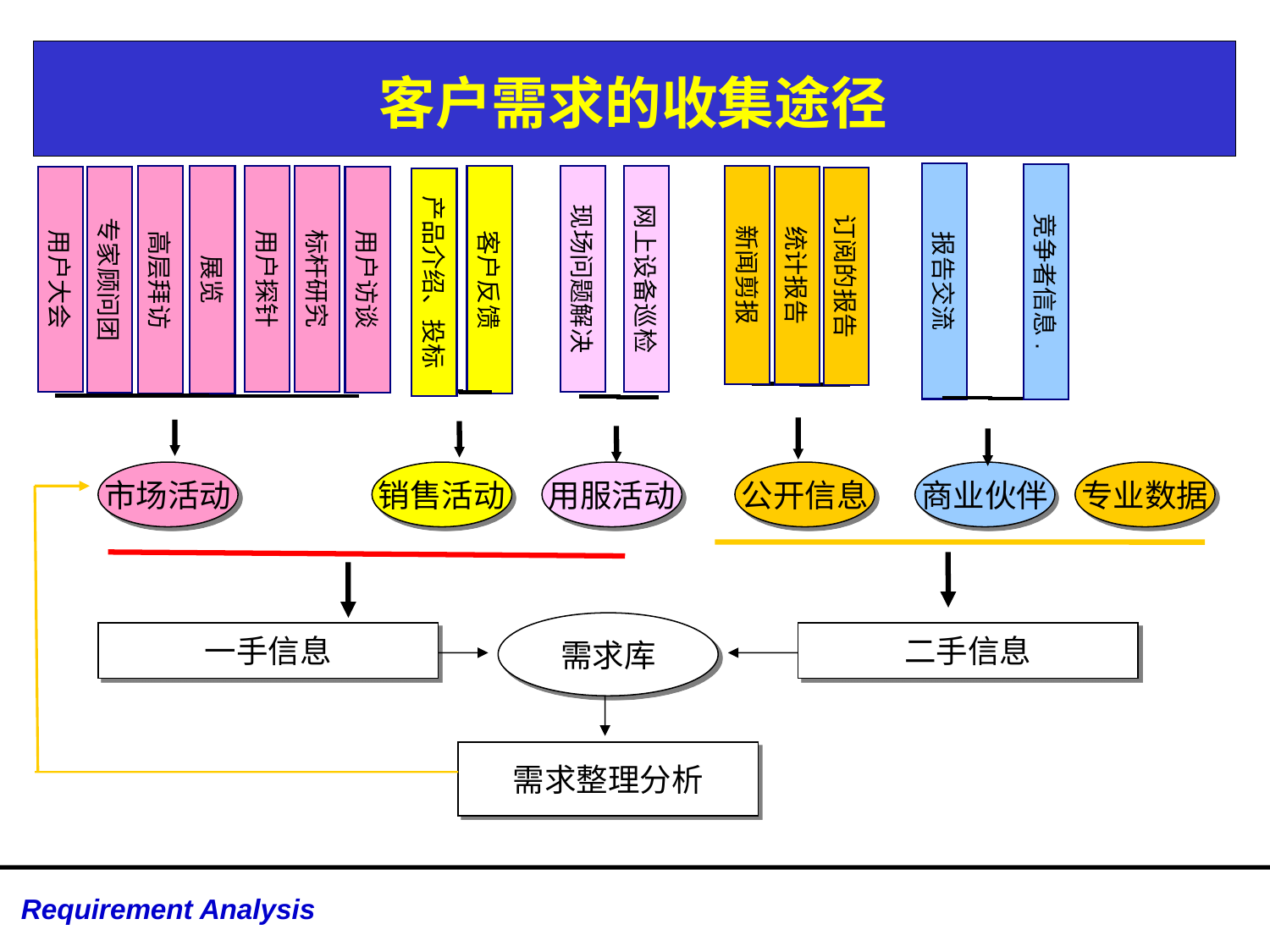

客户需求的收集途径
报告交流
竞争者信息.
高层拜访
展览
用户探针
标杆研究
客户反馈
现场问题解决
网上设备巡检
新闻剪报
统计报告
订阅的报告
用户大会
用户访谈
专家顾问团
产品介绍、投标

市场活动
销售活动
用服活动
公开信息
商业伙伴
专业数据

需求库
一手信息
二手信息

需求整理分析